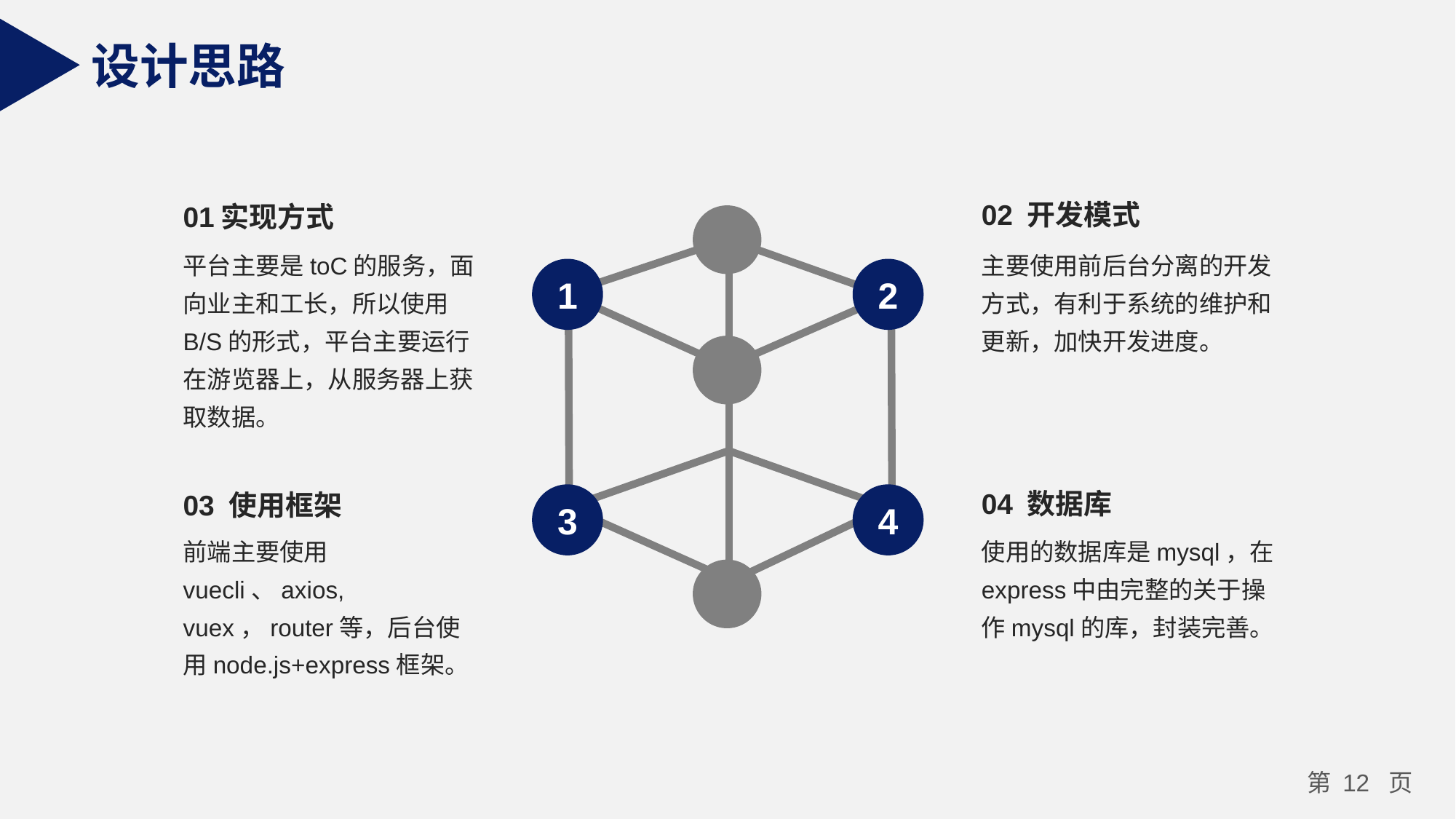

设计思路
02 开发模式
主要使用前后台分离的开发方式，有利于系统的维护和更新，加快开发进度。
01实现方式
平台主要是toC的服务，面向业主和工长，所以使用B/S的形式，平台主要运行在游览器上，从服务器上获取数据。

1
2

3
4

04 数据库
使用的数据库是mysql，在express中由完整的关于操作mysql的库，封装完善。
03 使用框架
前端主要使用vuecli、axios,
vuex，router等，后台使用node.js+express框架。